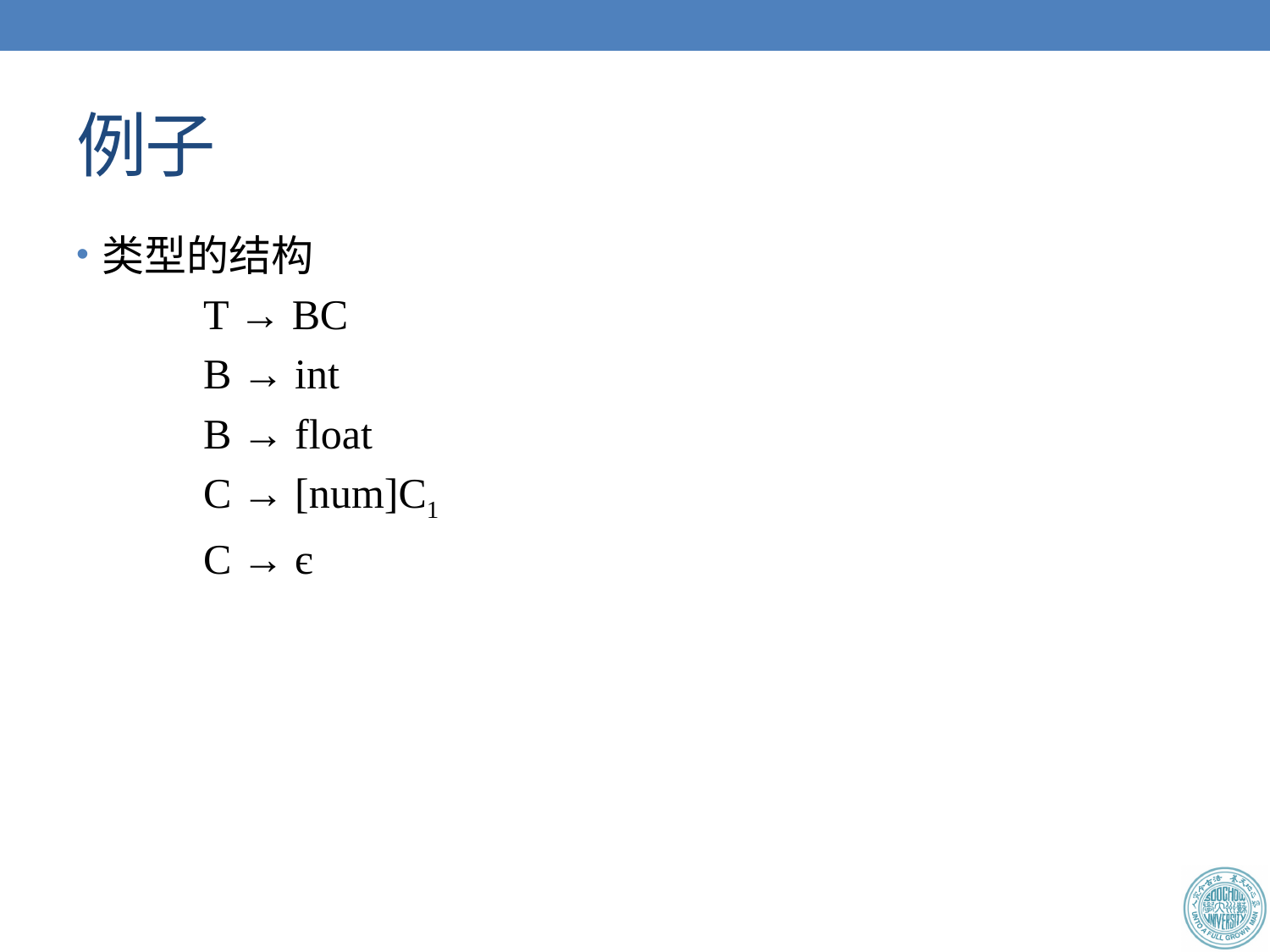

# 例子
类型的结构
	T → BC
	B → int
	B → float
	C → [num]C1
	C → є